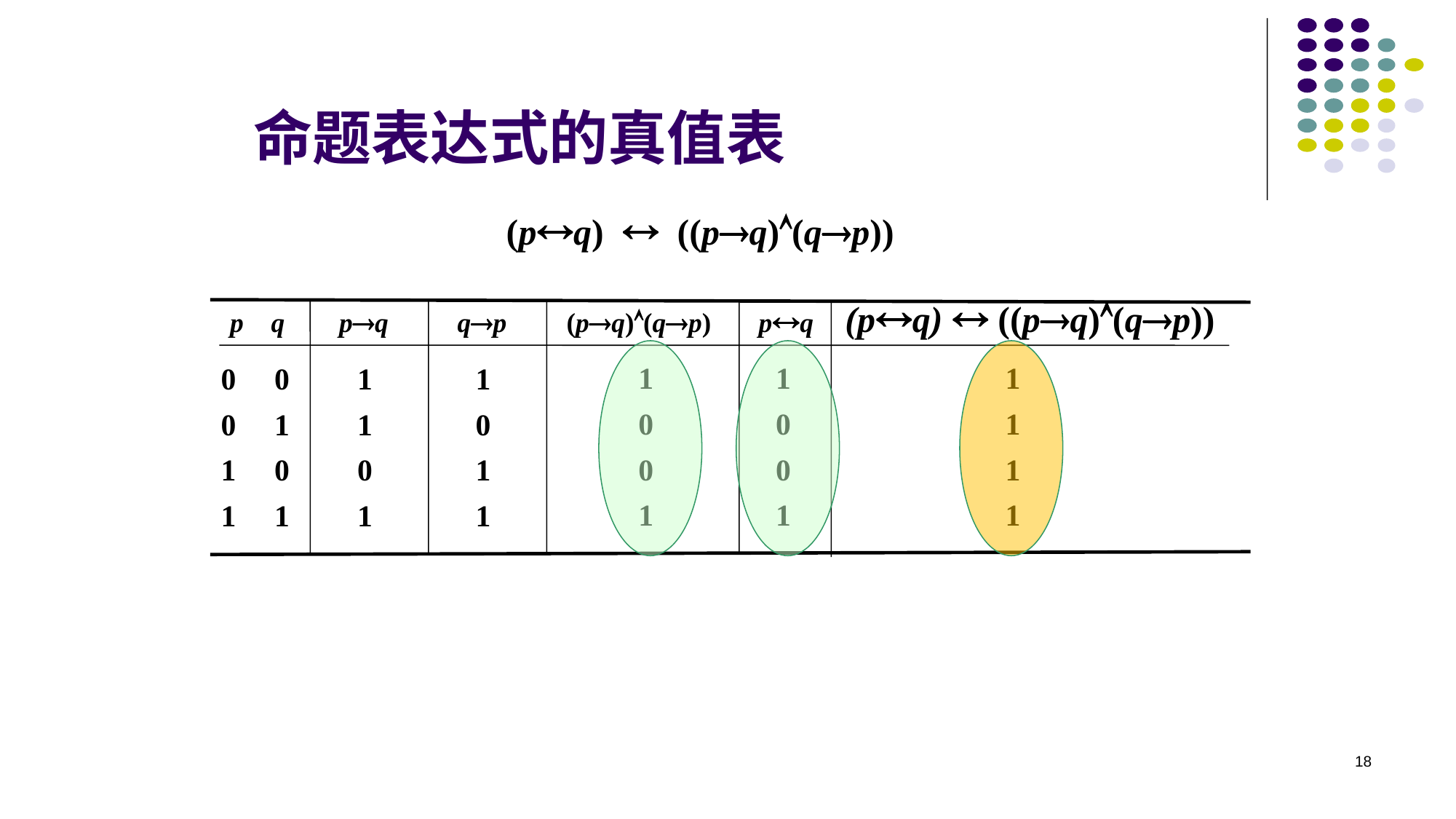

命题表达式的真值表
(p↔q)  ↔  ((p→q)∧(q→p))
(p↔q) ↔ ((p→q)∧(q→p))
p    q

p→q

q→p

(p→q)∧(q→p)

p↔q

1
0
0
1
1
0
0
1
1
1
1
1
0     0
0     1
1     0
1     1
1
1
0
1
1
0
1
1

18